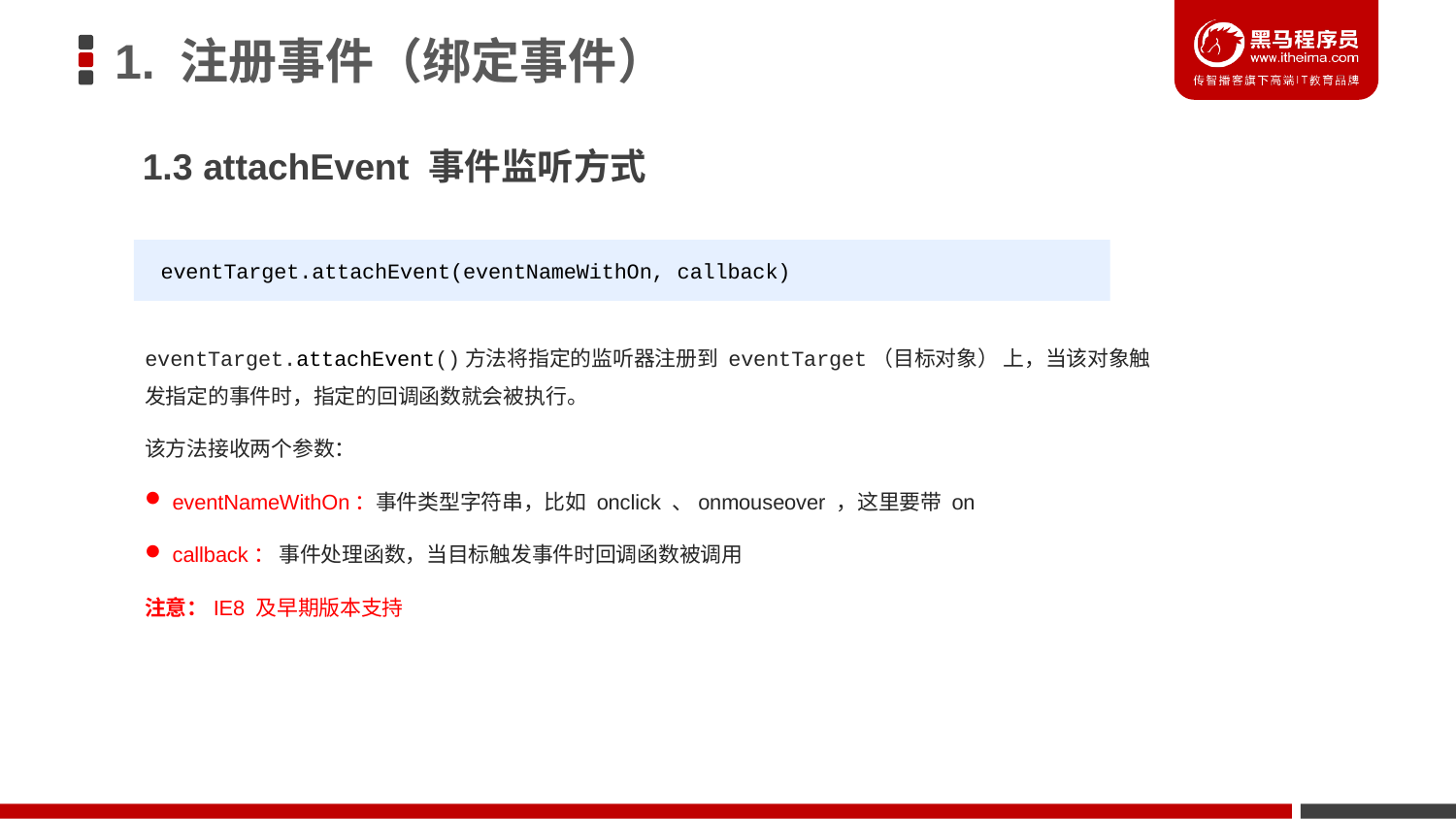

# 1. 注册事件（绑定事件）
1.3 attachEvent 事件监听方式
 eventTarget.attachEvent(eventNameWithOn, callback)
eventTarget.attachEvent()方法将指定的监听器注册到 eventTarget（目标对象） 上，当该对象触发指定的事件时，指定的回调函数就会被执行。
该方法接收两个参数：
eventNameWithOn：事件类型字符串，比如 onclick 、onmouseover ，这里要带 on
callback： 事件处理函数，当目标触发事件时回调函数被调用
注意：IE8 及早期版本支持